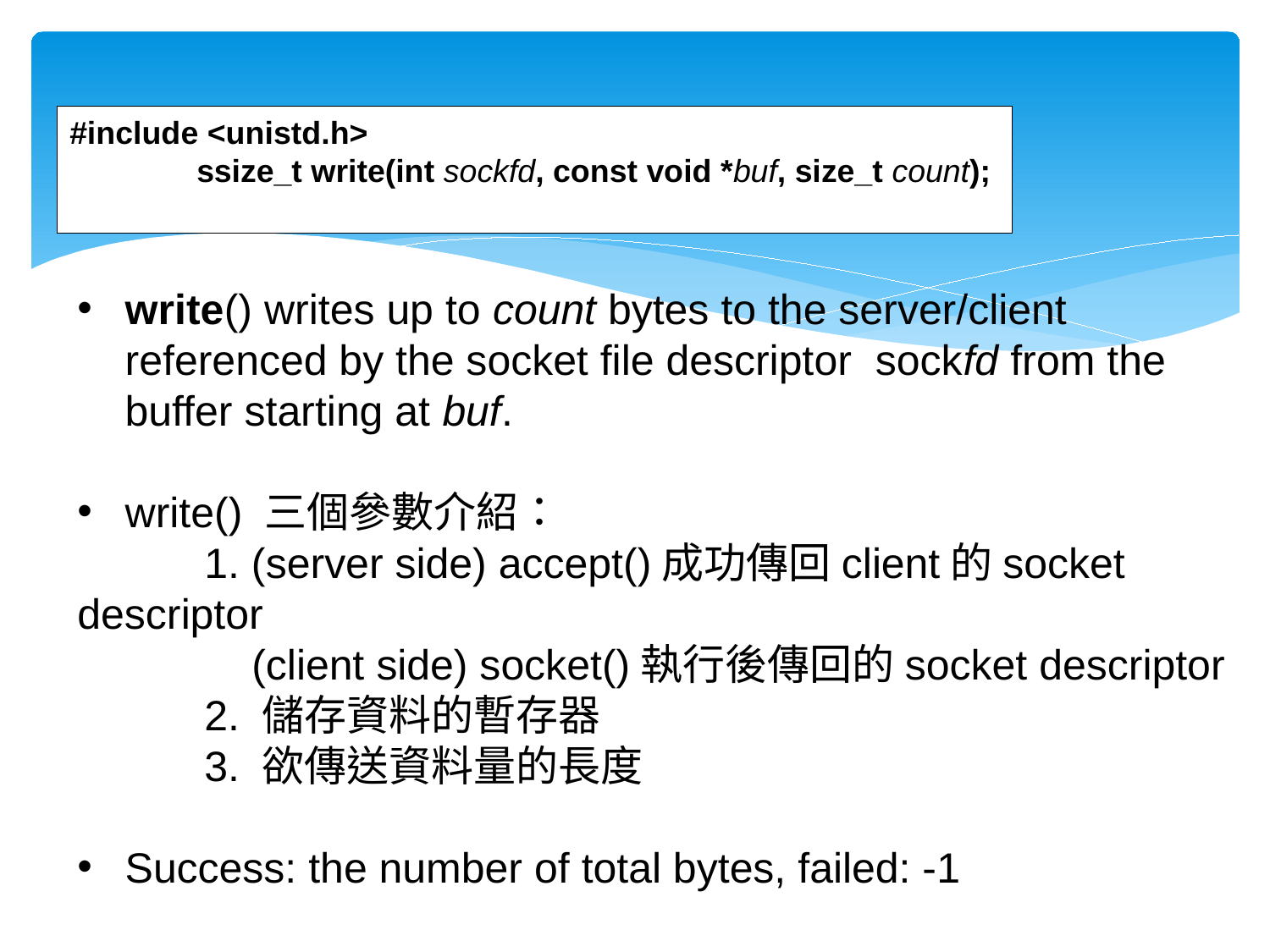

#include <unistd.h>
	ssize_t write(int sockfd, const void *buf, size_t count);

write() writes up to count bytes to the server/client referenced by the socket file descriptor  sockfd from the buffer starting at buf.

write() 三個參數介紹：
	1. (server side) accept()成功傳回client的socket descriptor
	    (client side) socket()執行後傳回的socket descriptor
	2. 儲存資料的暫存器
	3. 欲傳送資料量的長度

Success: the number of total bytes, failed: -1